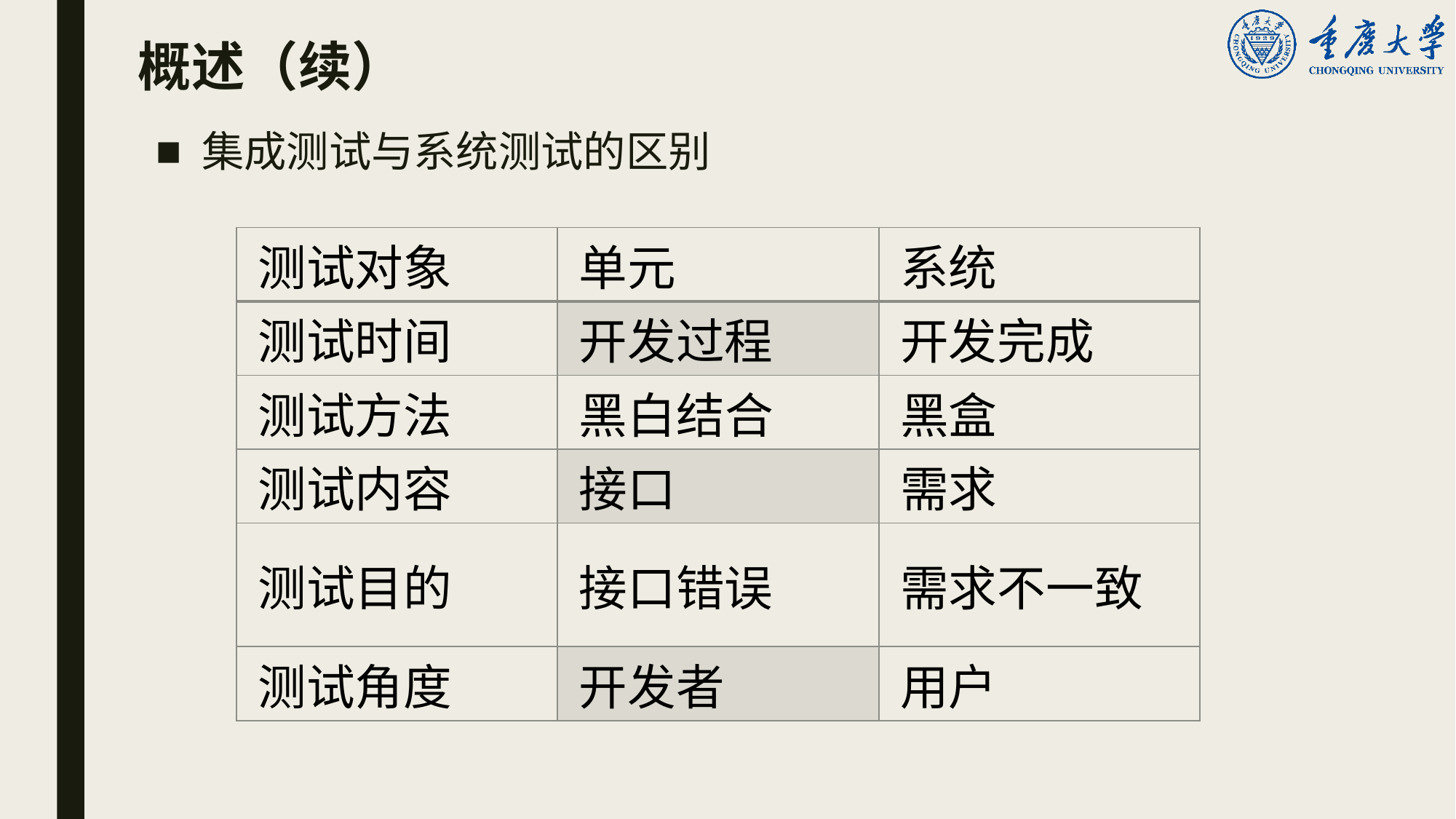

# 概述（续）
集成测试与系统测试的区别

| 测试对象 | 单元 | 系统 |
| --- | --- | --- |
| 测试时间 | 开发过程 | 开发完成 |
| 测试方法 | 黑白结合 | 黑盒 |
| 测试内容 | 接口 | 需求 |
| 测试目的 | 接口错误 | 需求不一致 |
| 测试角度 | 开发者 | 用户 |